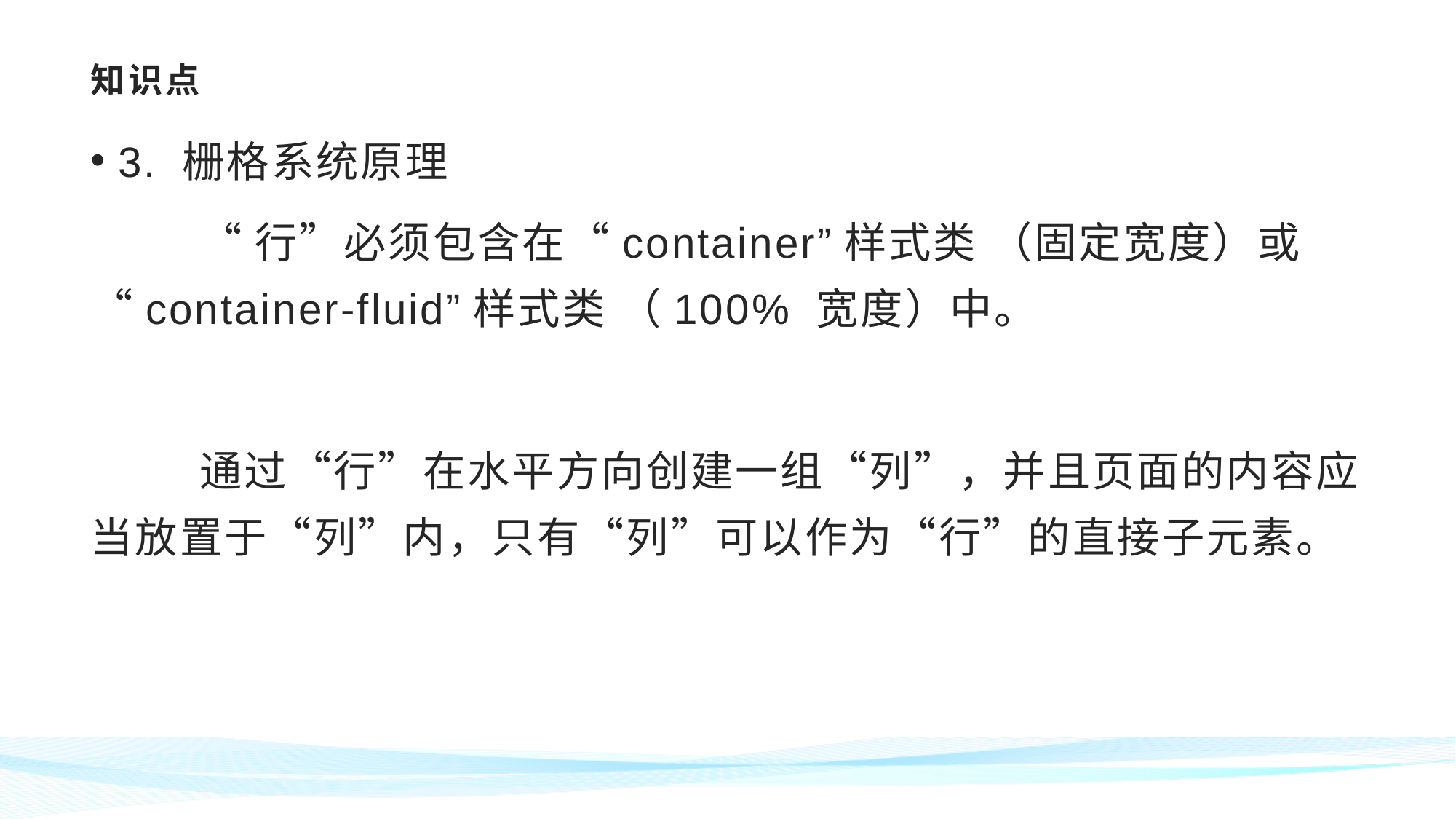

# 知识点
3. 栅格系统原理
	“行”必须包含在“container”样式类 （固定宽度）或“container-fluid”样式类 （100% 宽度）中。

	通过“行”在水平方向创建一组“列”，并且页面的内容应当放置于“列”内，只有“列”可以作为“行”的直接子元素。